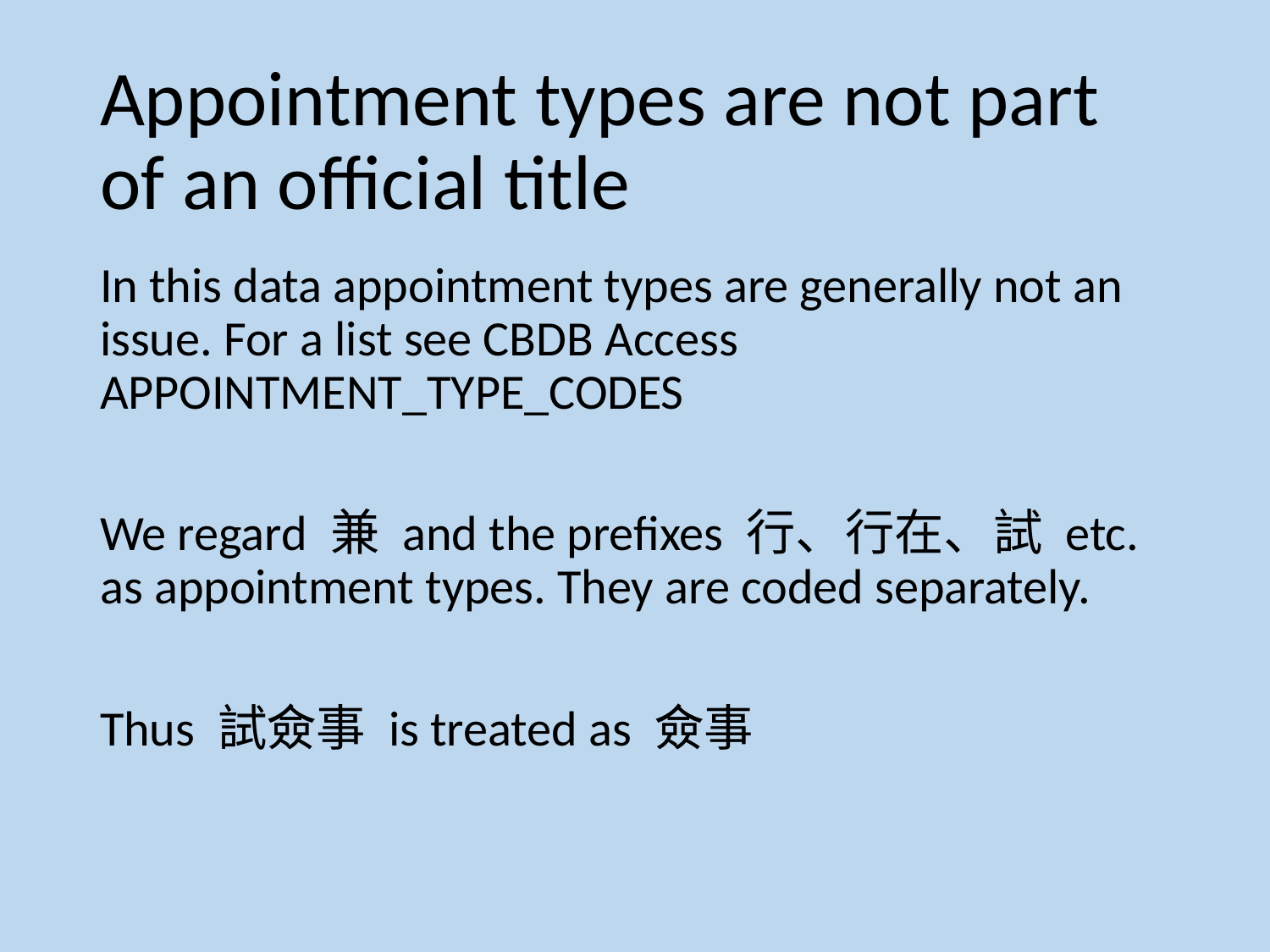

# Appointment types are not part of an official title
In this data appointment types are generally not an issue. For a list see CBDB Access APPOINTMENT_TYPE_CODES

We regard 兼 and the prefixes 行、行在、試 etc. as appointment types. They are coded separately.

Thus 試僉事 is treated as 僉事